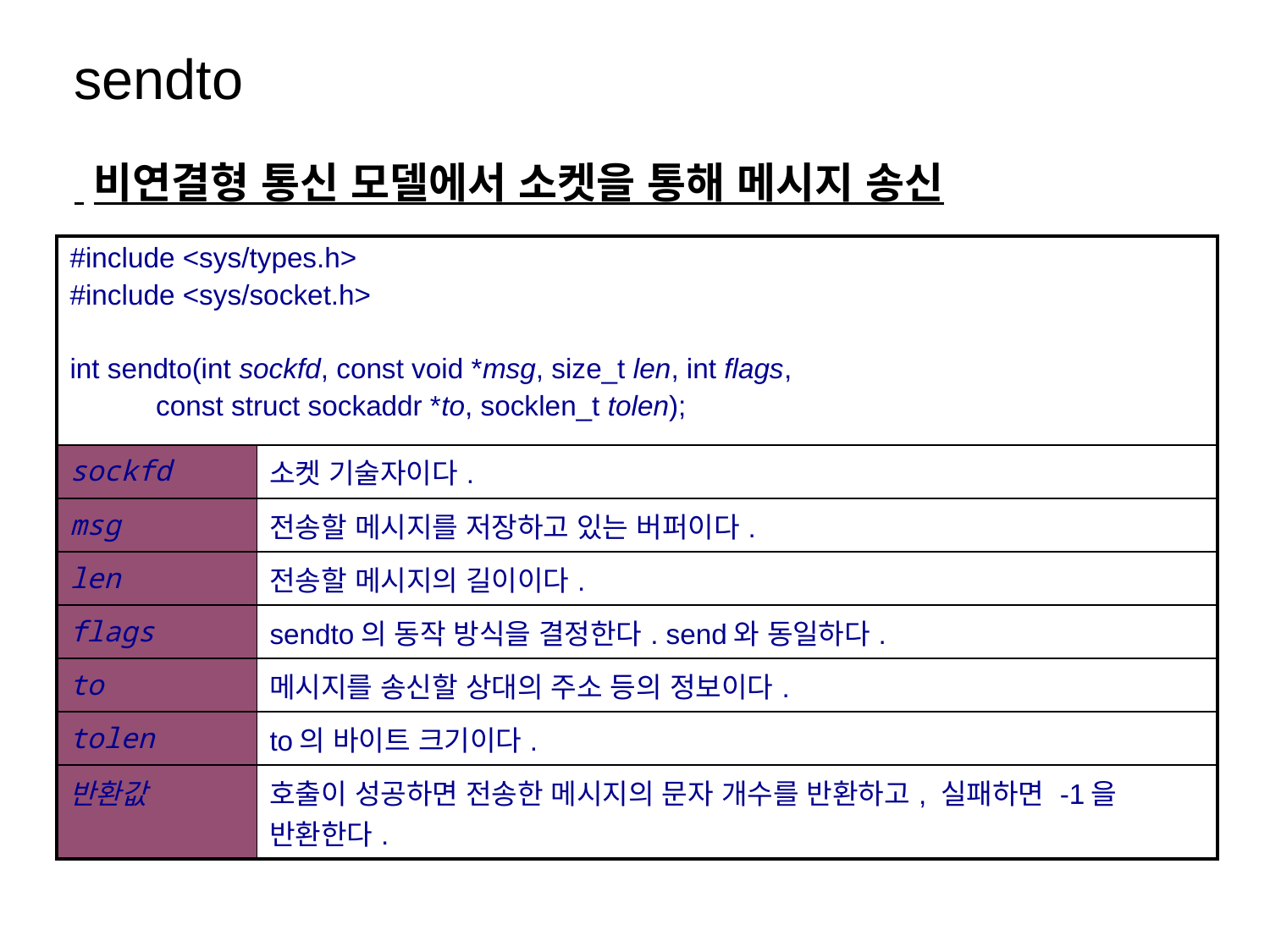

# sendto
 비연결형 통신 모델에서 소켓을 통해 메시지 송신

| #include <sys/types.h> #include <sys/socket.h> int sendto(int sockfd, const void \*msg, size\_t len, int flags,            const struct sockaddr \*to, socklen\_t tolen); |  |
| --- | --- |
| sockfd | 소켓 기술자이다. |
| msg | 전송할 메시지를 저장하고 있는 버퍼이다. |
| len | 전송할 메시지의 길이이다. |
| flags | sendto의 동작 방식을 결정한다. send와 동일하다. |
| to | 메시지를 송신할 상대의 주소 등의 정보이다. |
| tolen | to의 바이트 크기이다. |
| 반환값 | 호출이 성공하면 전송한 메시지의 문자 개수를 반환하고, 실패하면 -1을 반환한다. |